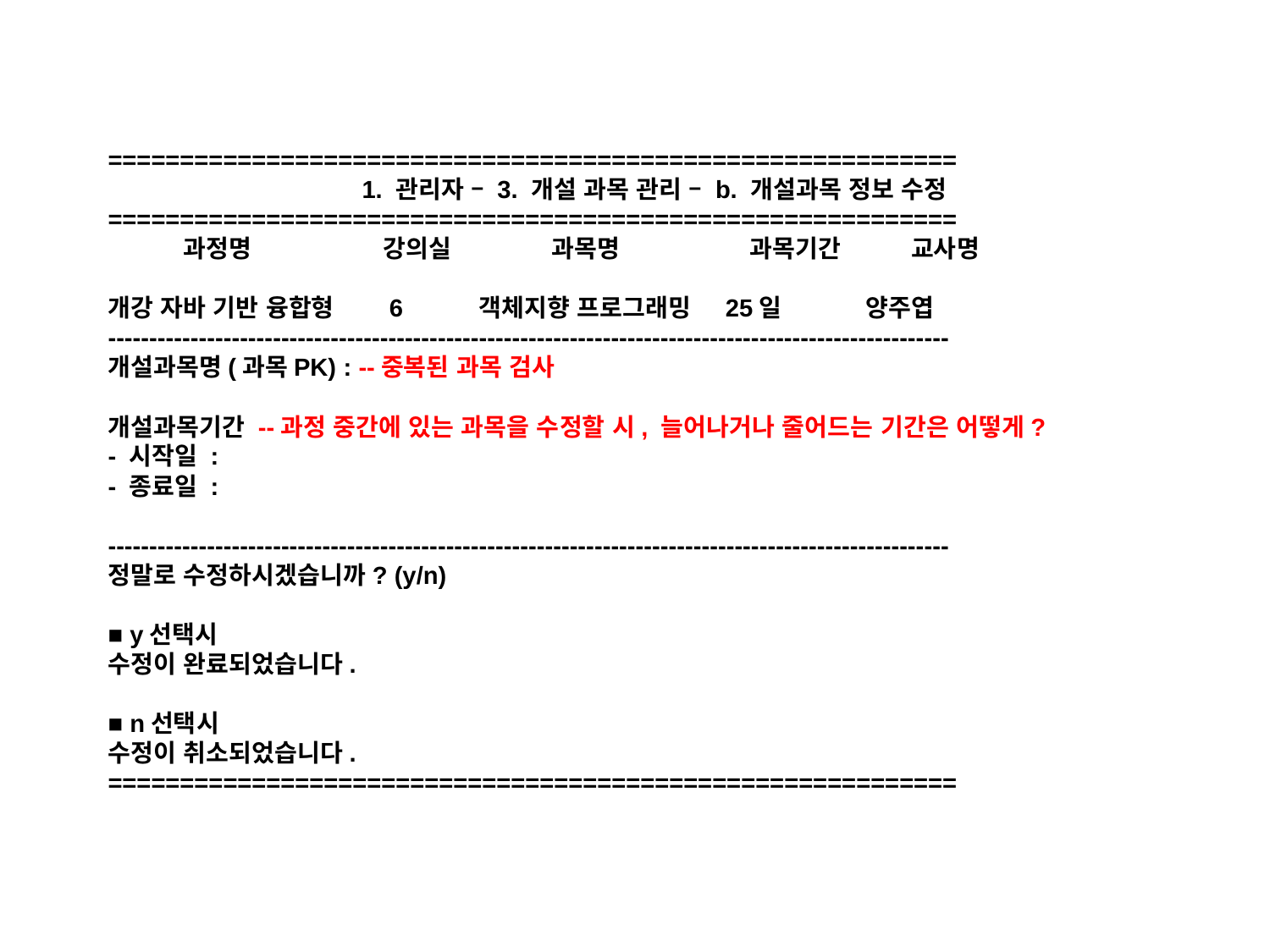

# =========================================================== 1. 관리자 – 3. 개설 과목 관리 – b. 개설과목 정보 수정 =========================================================== 과정명	   강의실	         과목명	 과목기간          교사명 개강 자바 기반 융합형       6          객체지향 프로그래밍    25일            양주엽 ------------------------------------------------------------------------------------------------------ 개설과목명(과목PK) : --중복된 과목 검사 개설과목기간 --과정 중간에 있는 과목을 수정할 시, 늘어나거나 줄어드는 기간은 어떻게? - 시작일 : - 종료일 : ------------------------------------------------------------------------------------------------------ 정말로 수정하시겠습니까? (y/n) ■ y선택시 수정이 완료되었습니다. ■ n선택시 수정이 취소되었습니다. ===========================================================